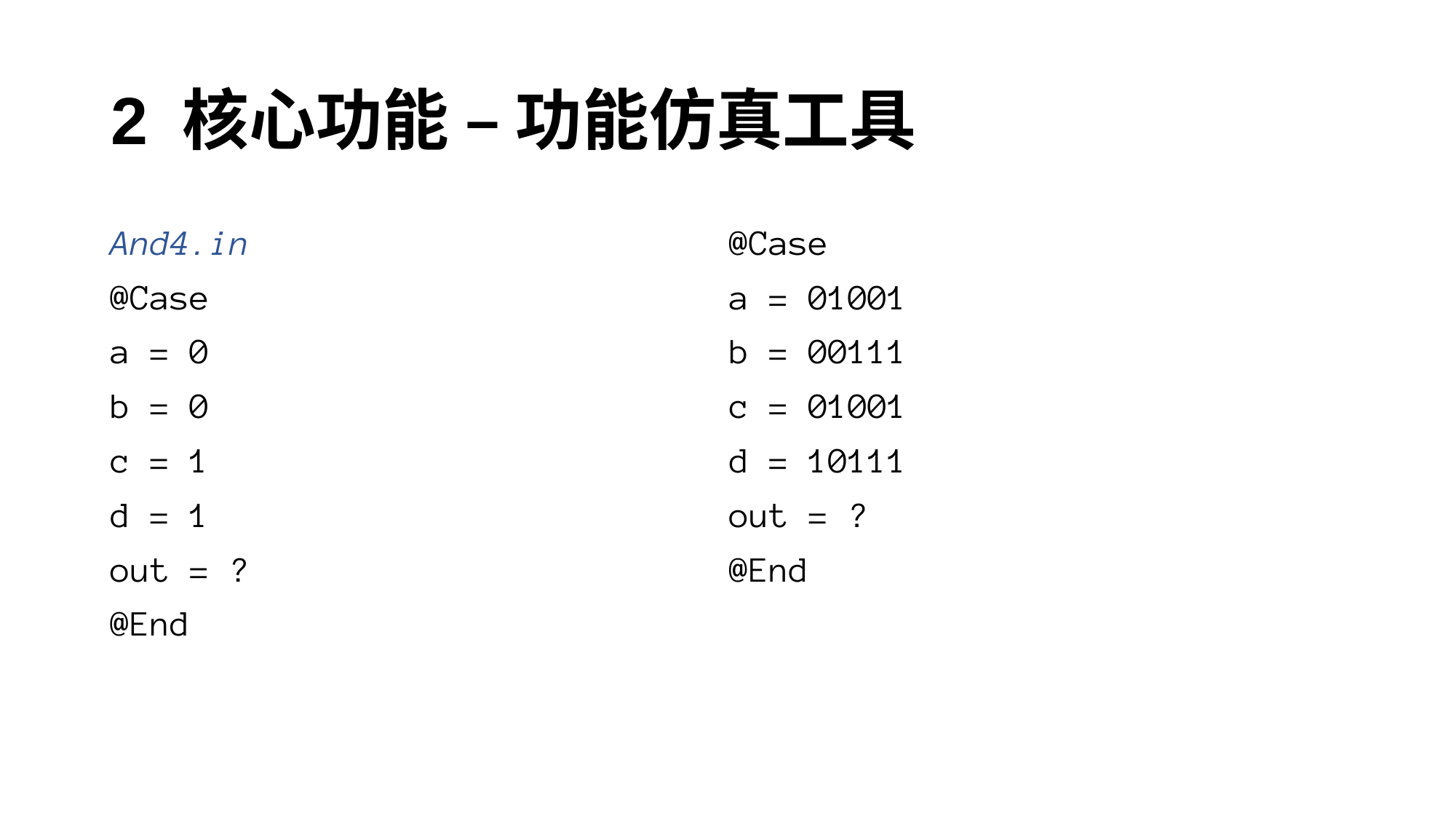

# 2 核心功能 – 功能仿真工具
And4.in
@Case
a = 0
b = 0
c = 1
d = 1
out = ?
@End
@Case
a = 01001
b = 00111
c = 01001
d = 10111
out = ?
@End